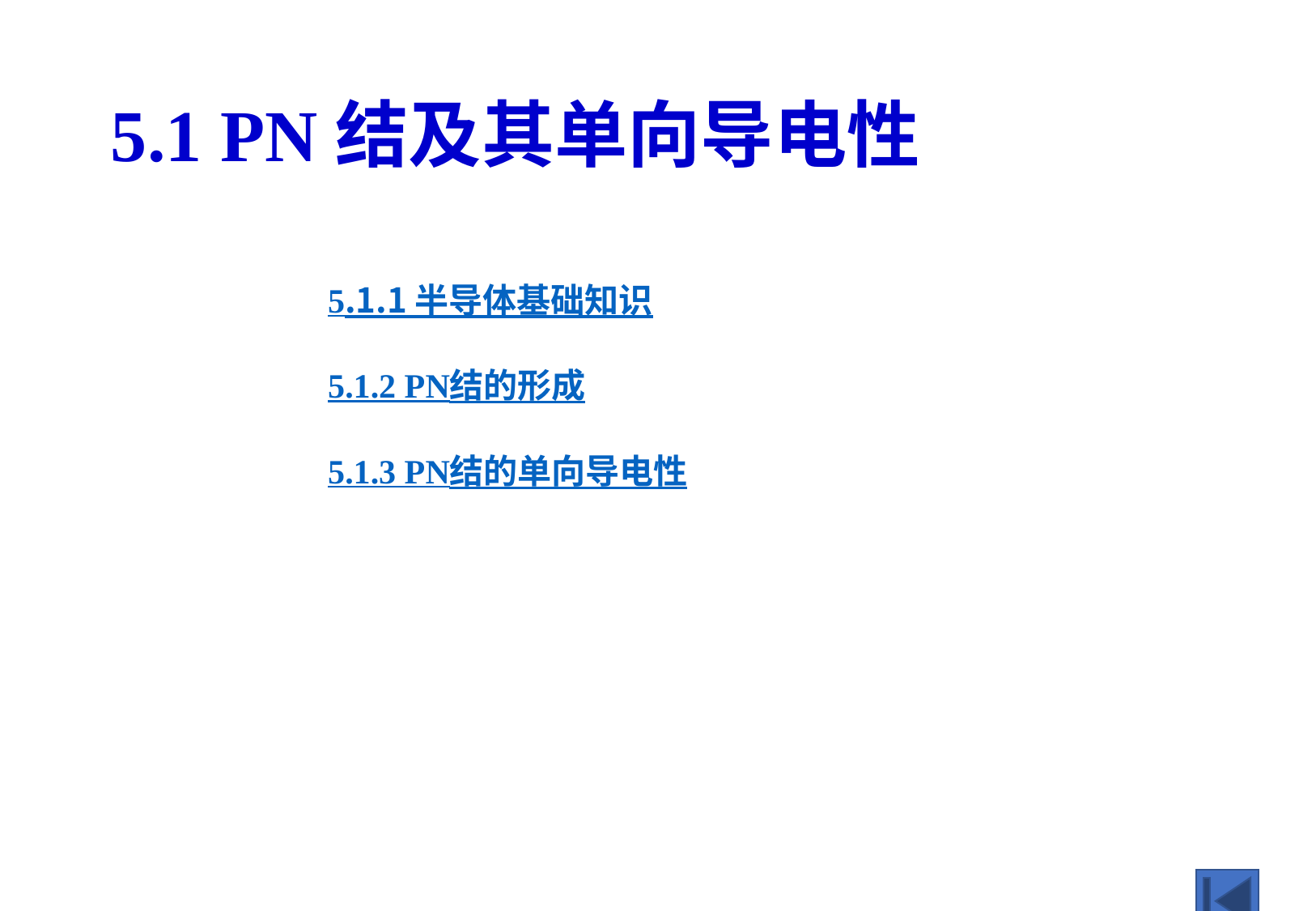

# 5.1 PN结及其单向导电性
5.1.1 半导体基础知识
5.1.2 PN结的形成
5.1.3 PN结的单向导电性